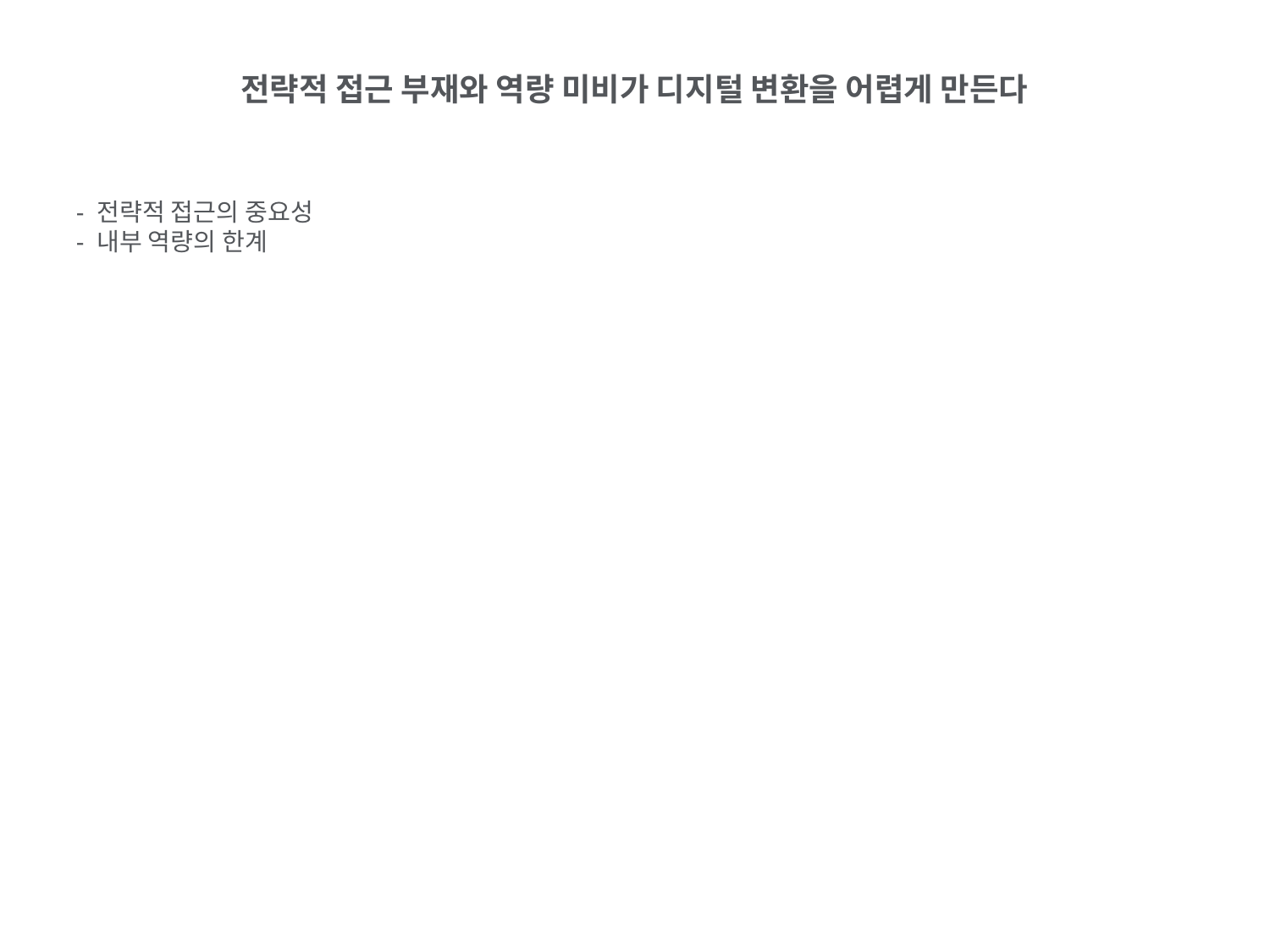

전략적 접근 부재와 역량 미비가 디지털 변환을 어렵게 만든다
- 전략적 접근의 중요성
- 내부 역량의 한계